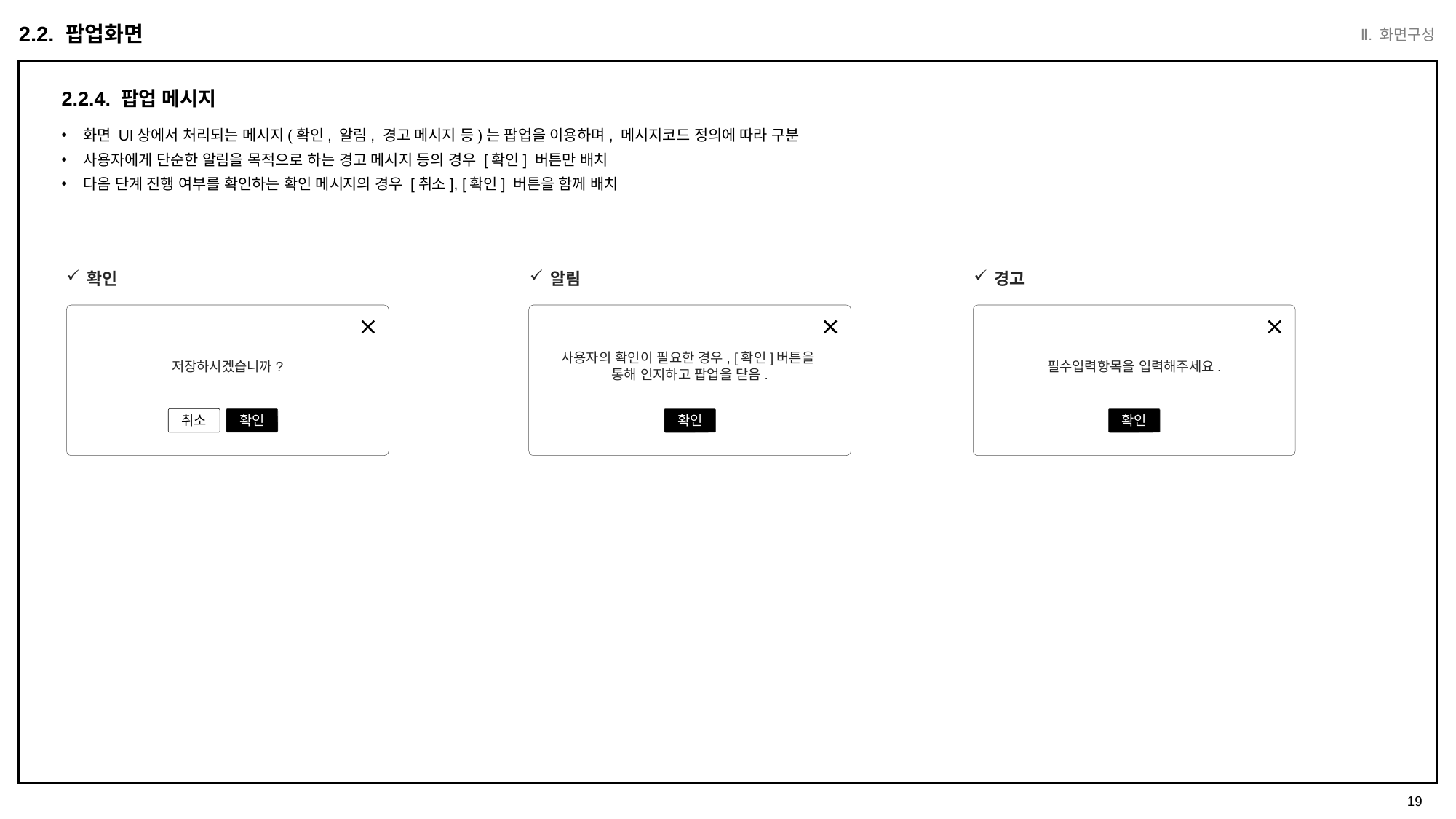

Ⅱ. 화면구성
2.2. 팝업화면
2.2.4. 팝업 메시지
화면 UI상에서 처리되는 메시지(확인, 알림, 경고 메시지 등)는 팝업을 이용하며, 메시지코드 정의에 따라 구분
사용자에게 단순한 알림을 목적으로 하는 경고 메시지 등의 경우 [확인] 버튼만 배치
다음 단계 진행 여부를 확인하는 확인 메시지의 경우 [취소], [확인] 버튼을 함께 배치
확인
알림
경고
저장하시겠습니까?

취소
확인
사용자의 확인이 필요한 경우, [확인]버튼을
통해 인지하고 팝업을 닫음.

확인
필수입력항목을 입력해주세요.

확인